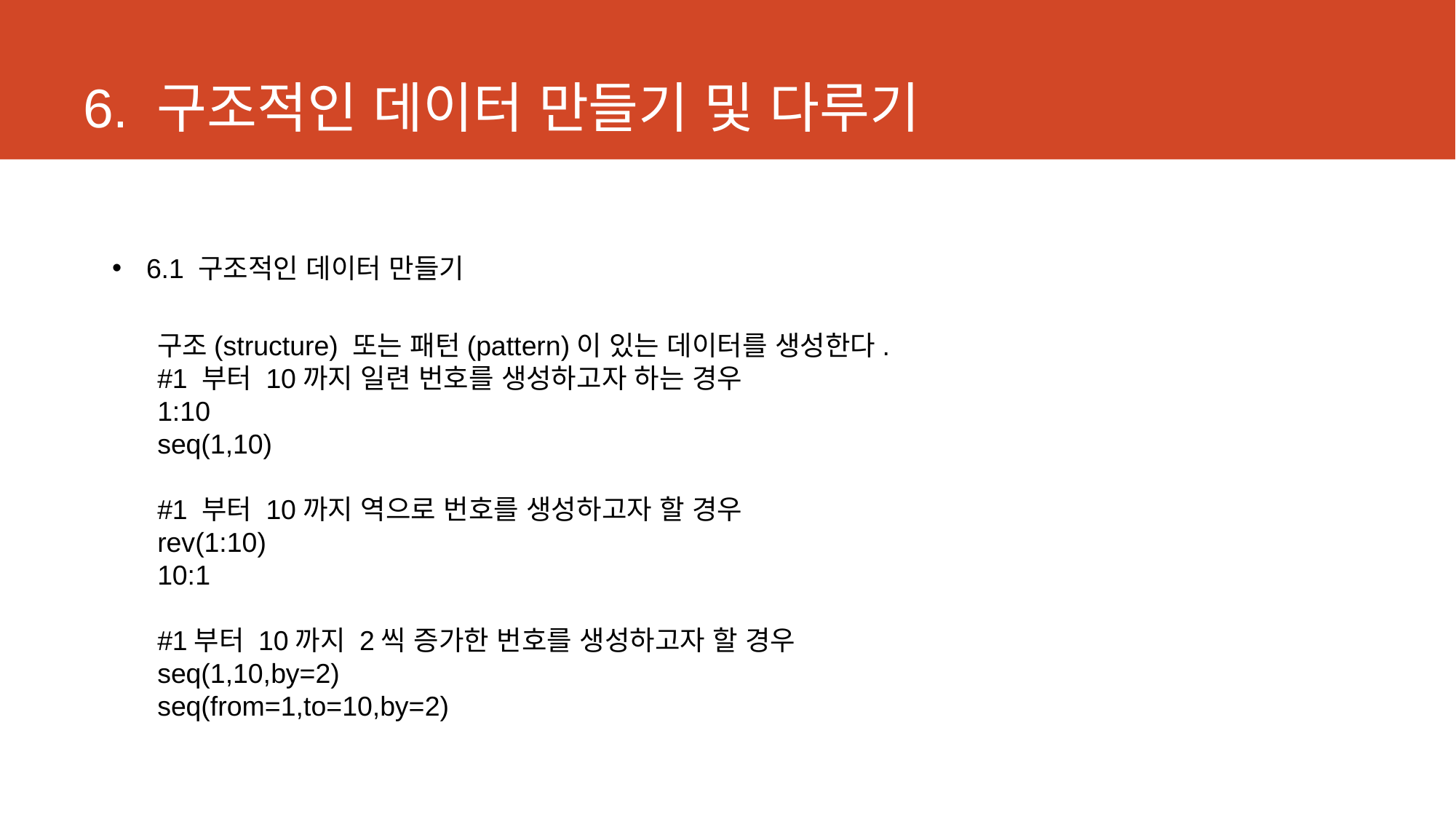

# 6. 구조적인 데이터 만들기 및 다루기
6.1 구조적인 데이터 만들기
구조(structure) 또는 패턴(pattern)이 있는 데이터를 생성한다.
#1 부터 10까지 일련 번호를 생성하고자 하는 경우
1:10
seq(1,10)

#1 부터 10까지 역으로 번호를 생성하고자 할 경우
rev(1:10)
10:1

#1부터 10까지 2씩 증가한 번호를 생성하고자 할 경우
seq(1,10,by=2)
seq(from=1,to=10,by=2)